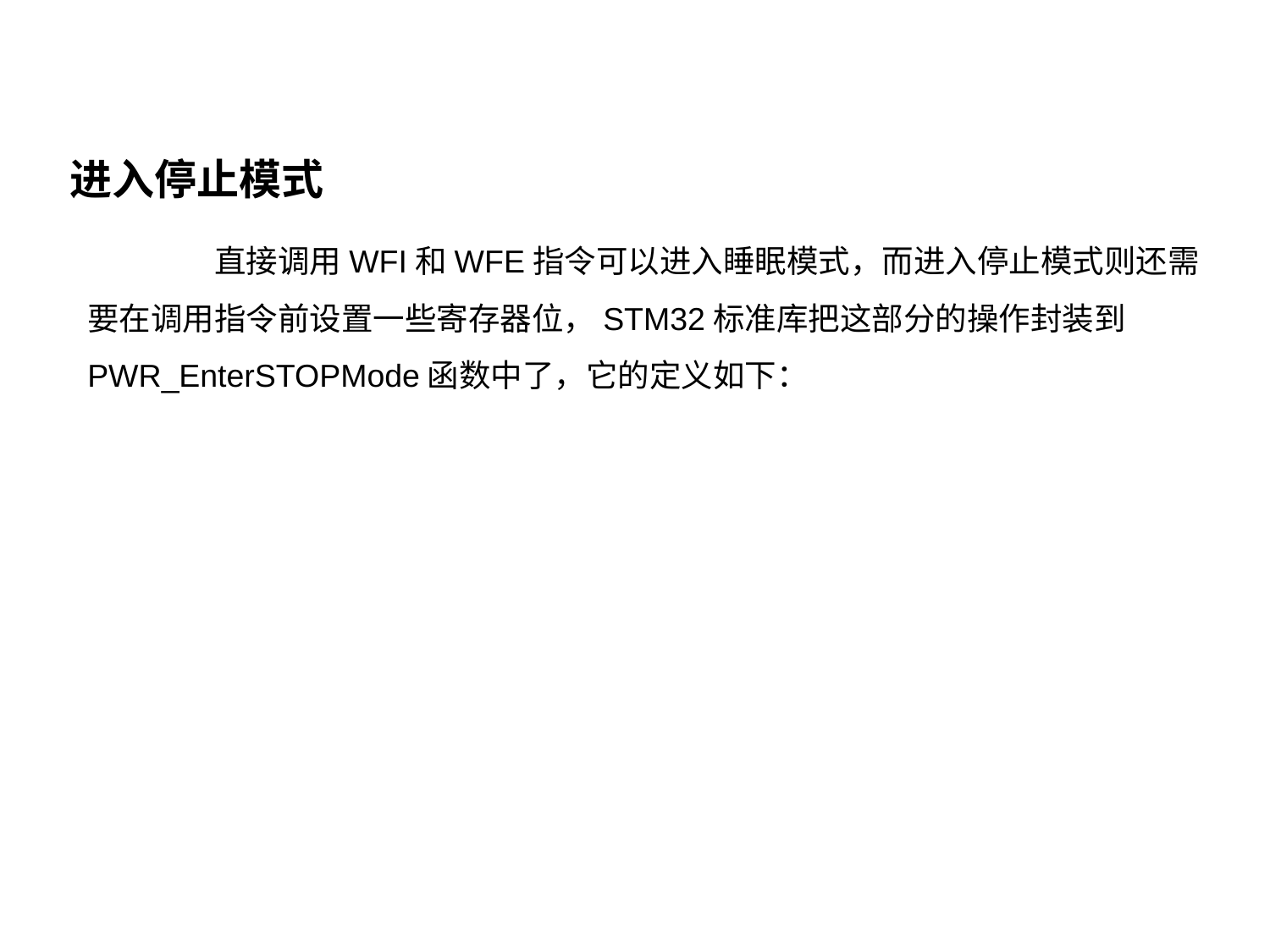

进入停止模式
	直接调用WFI和WFE指令可以进入睡眠模式，而进入停止模式则还需要在调用指令前设置一些寄存器位，STM32标准库把这部分的操作封装到PWR_EnterSTOPMode函数中了，它的定义如下：